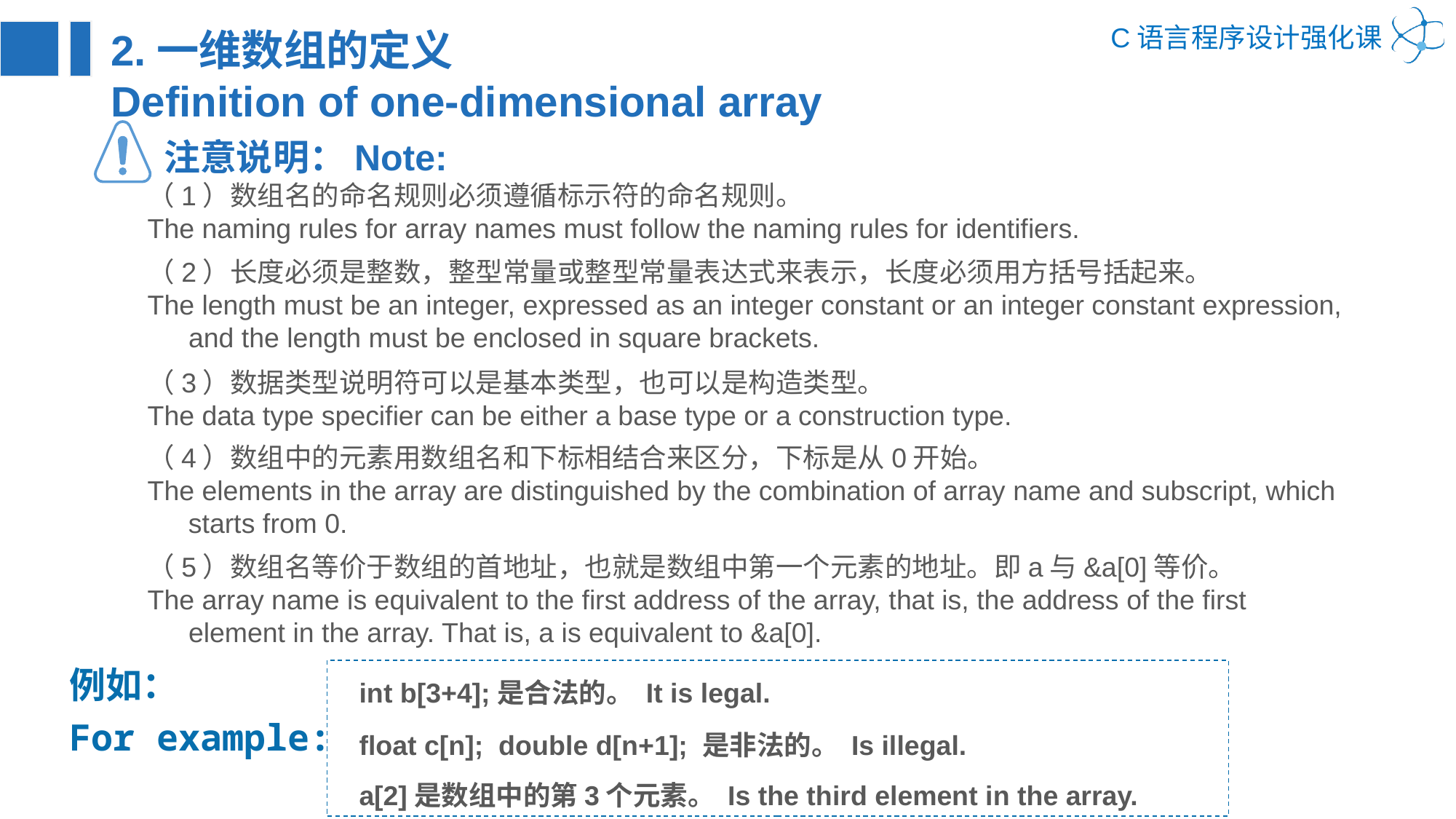

2.一维数组的定义
Definition of one-dimensional array

注意说明：Note:
（1）数组名的命名规则必须遵循标示符的命名规则。
The naming rules for array names must follow the naming rules for identifiers.
（2）长度必须是整数，整型常量或整型常量表达式来表示，长度必须用方括号括起来。
The length must be an integer, expressed as an integer constant or an integer constant expression, and the length must be enclosed in square brackets.
（3）数据类型说明符可以是基本类型，也可以是构造类型。
The data type specifier can be either a base type or a construction type.
（4）数组中的元素用数组名和下标相结合来区分，下标是从0开始。
The elements in the array are distinguished by the combination of array name and subscript, which starts from 0.
（5）数组名等价于数组的首地址，也就是数组中第一个元素的地址。即a与&a[0]等价。
The array name is equivalent to the first address of the array, that is, the address of the first element in the array. That is, a is equivalent to &a[0].
例如：
For example:

int b[3+4];是合法的。 It is legal.
float c[n];  double d[n+1]; 是非法的。 Is illegal.
a[2]是数组中的第3个元素。 Is the third element in the array.